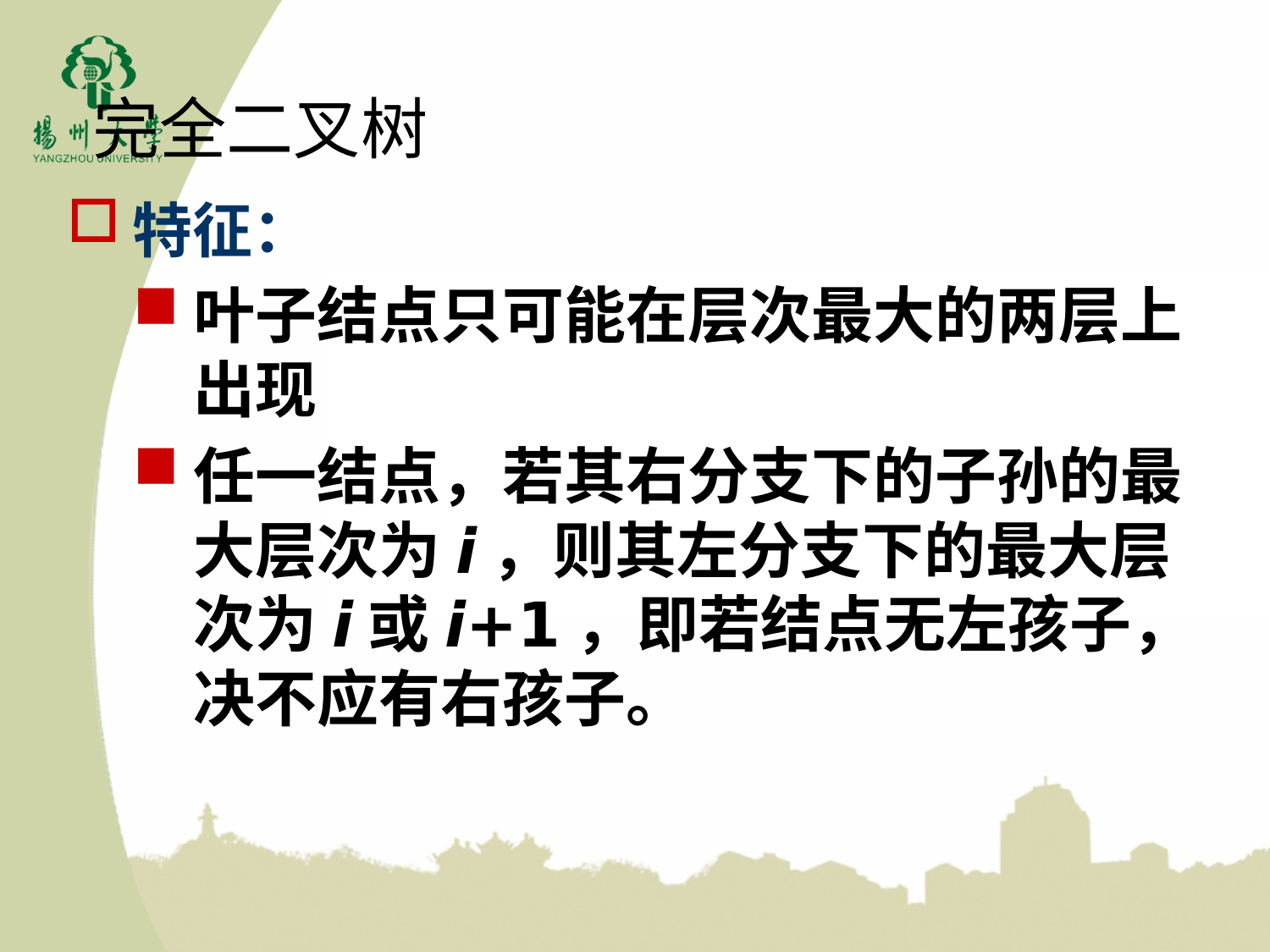

完全二叉树
特征：
叶子结点只可能在层次最大的两层上出现
任一结点，若其右分支下的子孙的最大层次为i，则其左分支下的最大层次为i或i+1，即若结点无左孩子，决不应有右孩子。